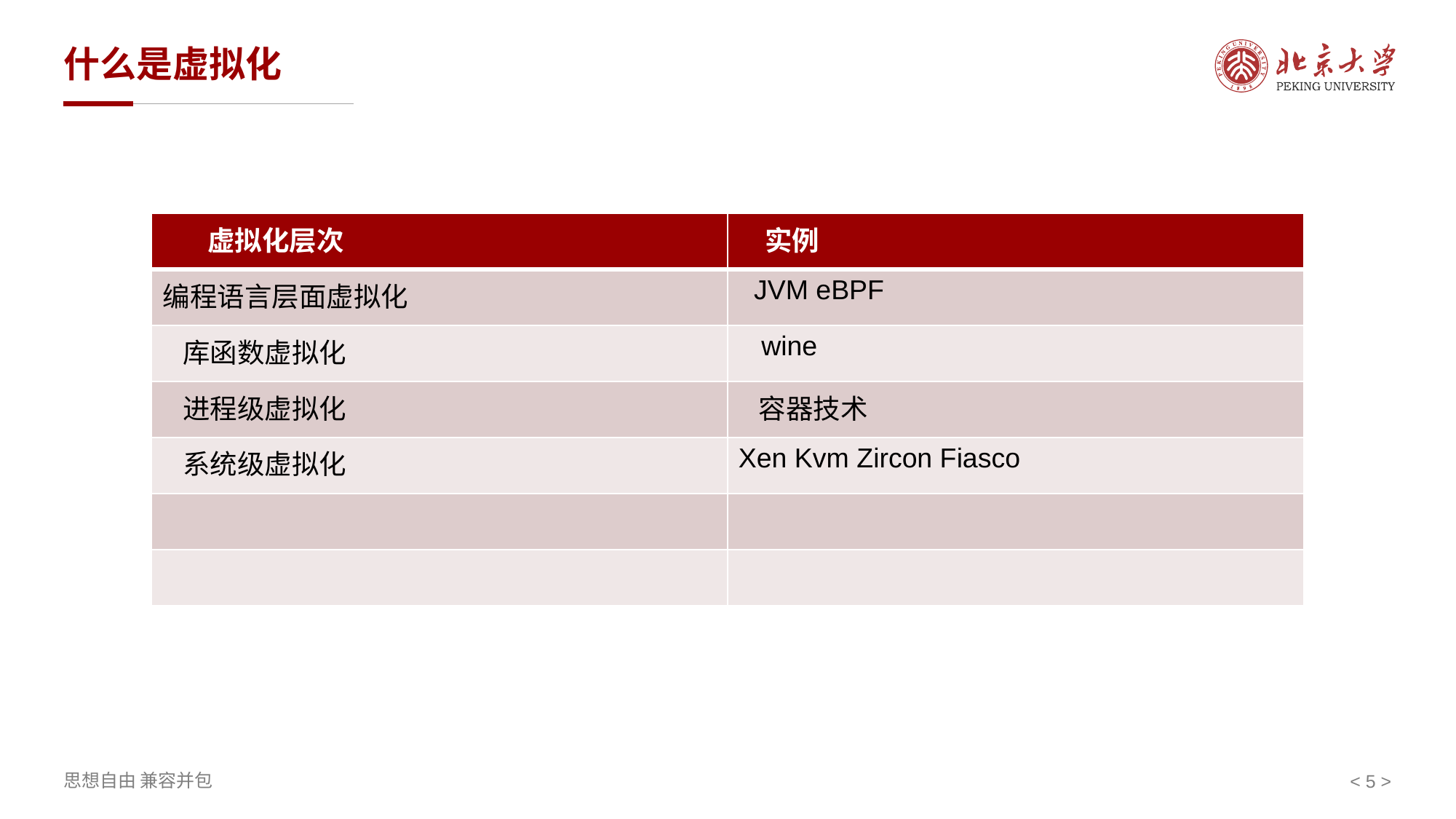

# 什么是虚拟化
| 虚拟化层次 | 实例 |
| --- | --- |
| 编程语言层面虚拟化 | JVM eBPF |
| 库函数虚拟化 | wine |
| 进程级虚拟化 | 容器技术 |
| 系统级虚拟化 | Xen Kvm Zircon Fiasco |
|  |  |
|  |  |
< 5 >